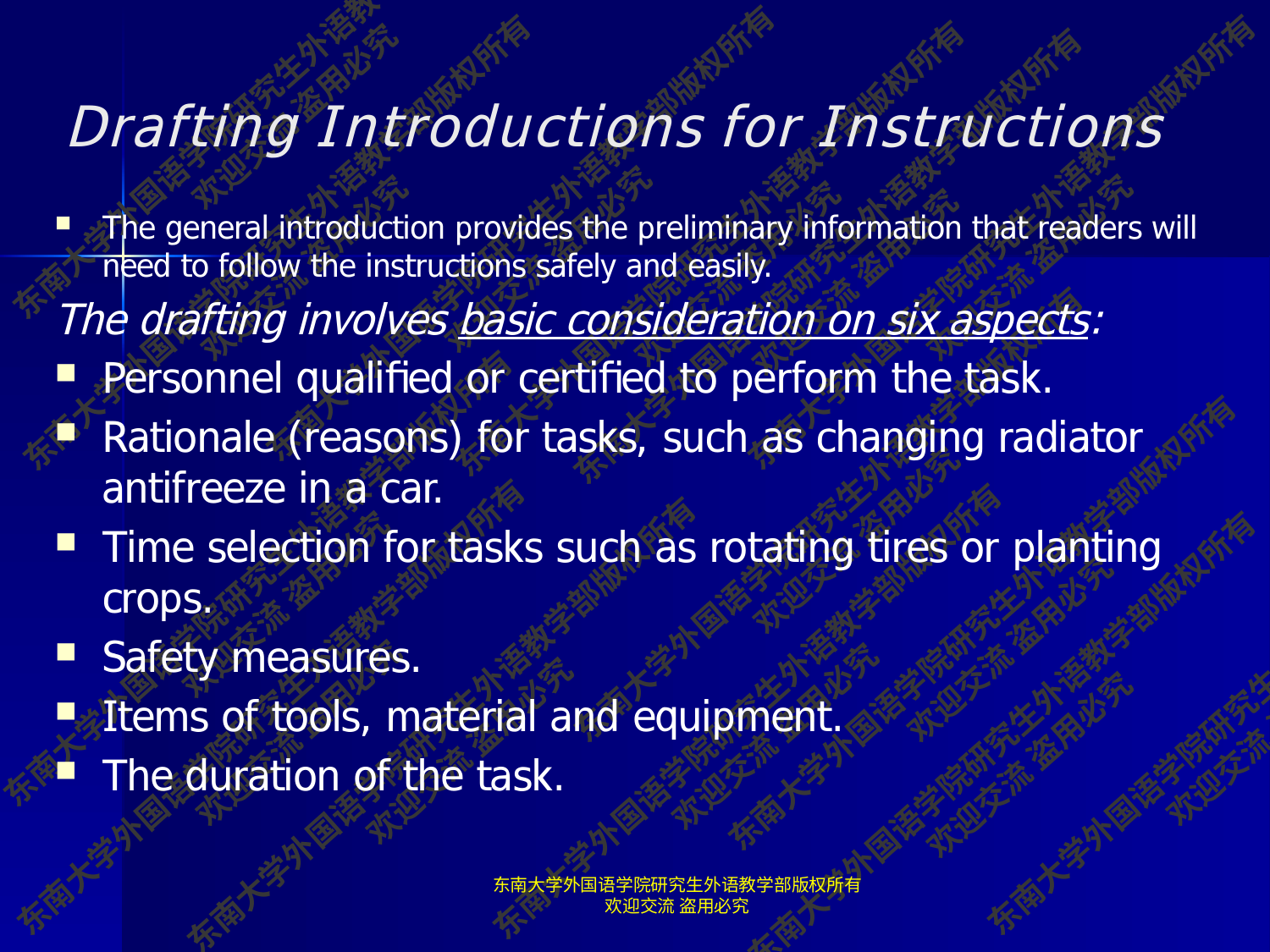

# Drafting Introductions for Instructions
The general introduction provides the preliminary information that readers will need to follow the instructions safely and easily.
The drafting involves basic consideration on six aspects:
Personnel qualified or certified to perform the task.
Rationale (reasons) for tasks, such as changing radiator antifreeze in a car.
Time selection for tasks such as rotating tires or planting crops.
Safety measures.
Items of tools, material and equipment.
The duration of the task.

东南大学外国语学院研究生外语教学部版权所有 欢迎交流 盗用必究